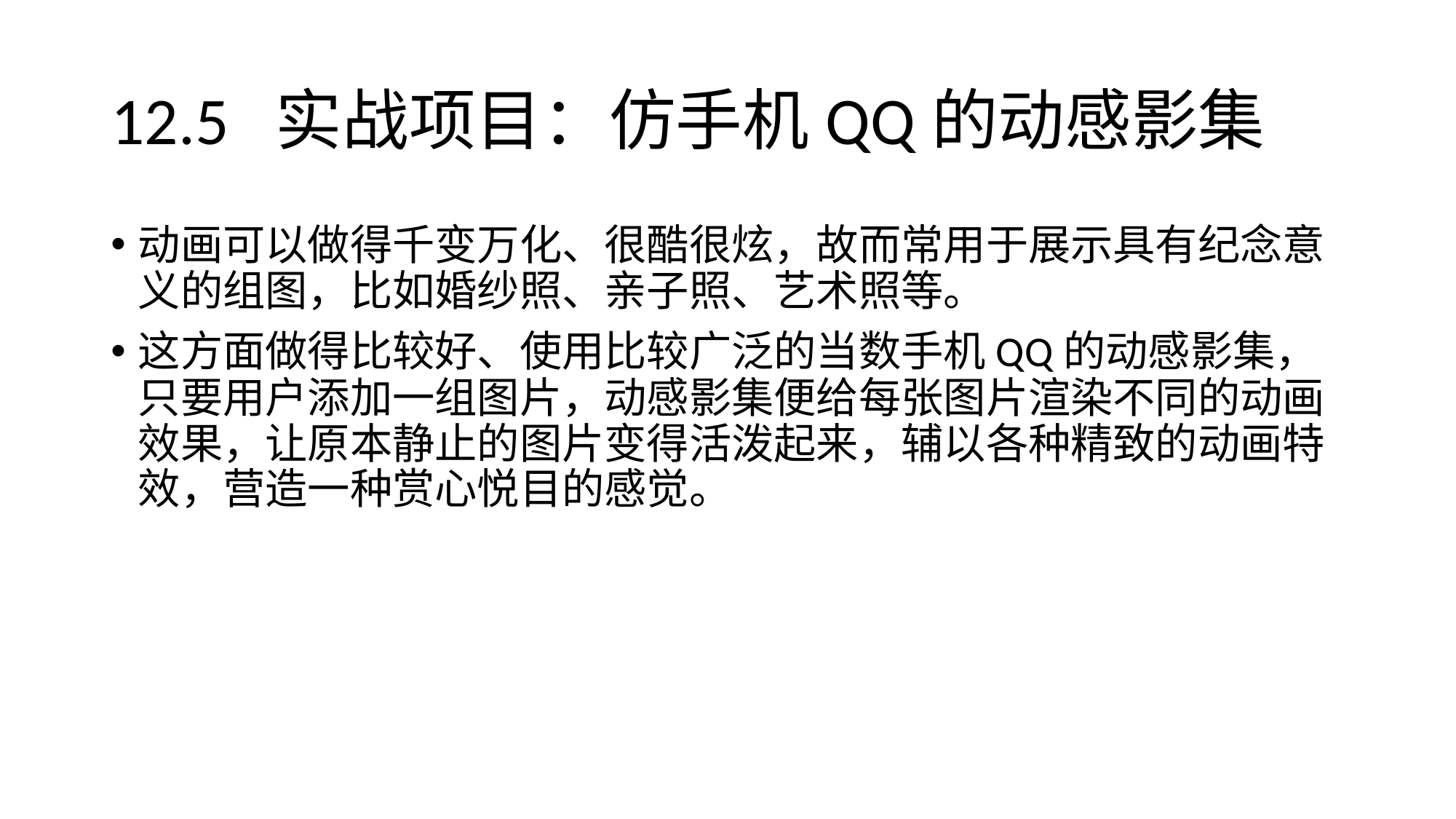

# 12.5  实战项目：仿手机QQ的动感影集
动画可以做得千变万化、很酷很炫，故而常用于展示具有纪念意义的组图，比如婚纱照、亲子照、艺术照等。
这方面做得比较好、使用比较广泛的当数手机QQ的动感影集，只要用户添加一组图片，动感影集便给每张图片渲染不同的动画效果，让原本静止的图片变得活泼起来，辅以各种精致的动画特效，营造一种赏心悦目的感觉。